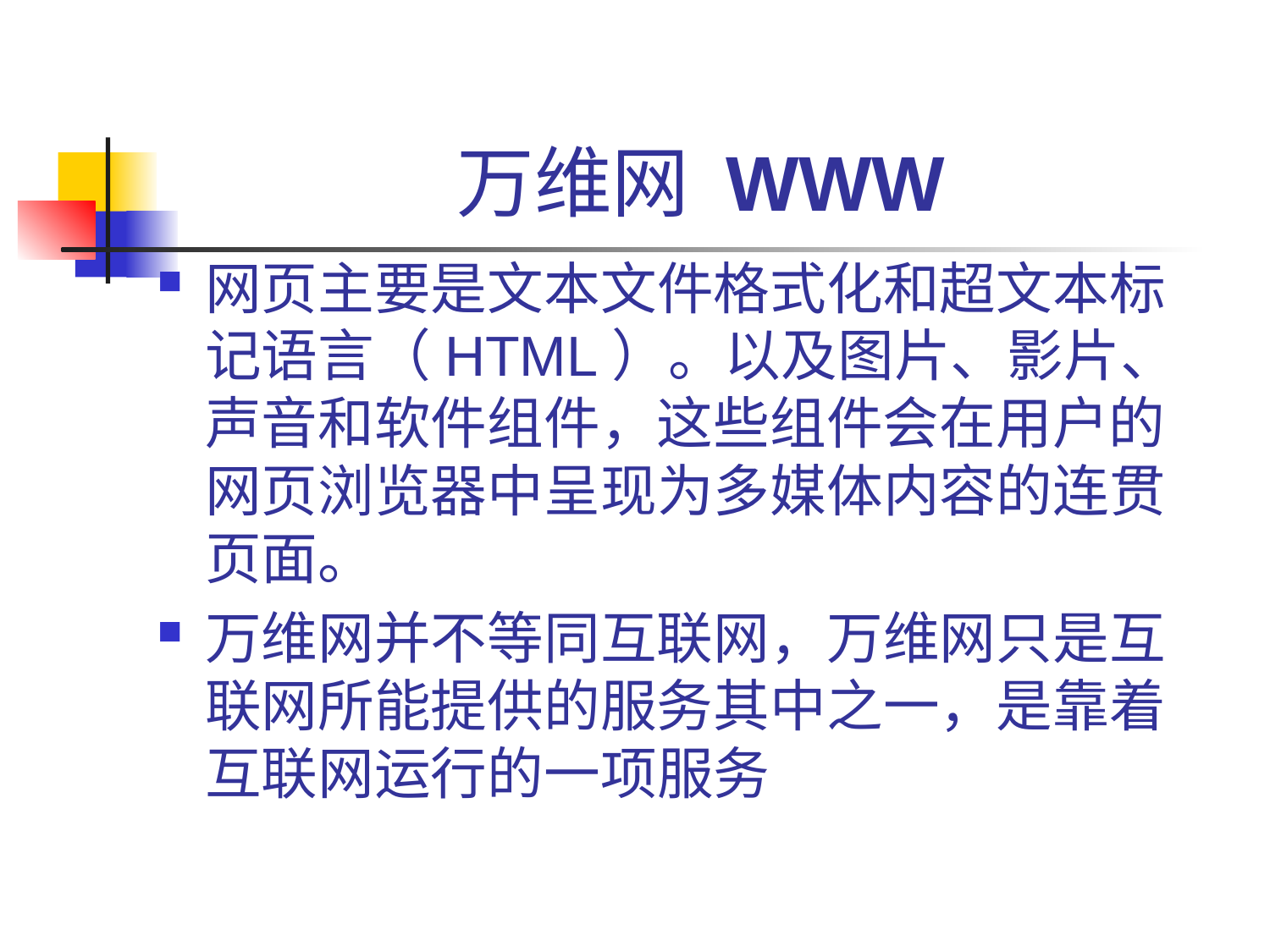

# 万维网 WWW
网页主要是文本文件格式化和超文本标记语言（HTML）。以及图片、影片、声音和软件组件，这些组件会在用户的网页浏览器中呈现为多媒体内容的连贯页面。
万维网并不等同互联网，万维网只是互联网所能提供的服务其中之一，是靠着互联网运行的一项服务